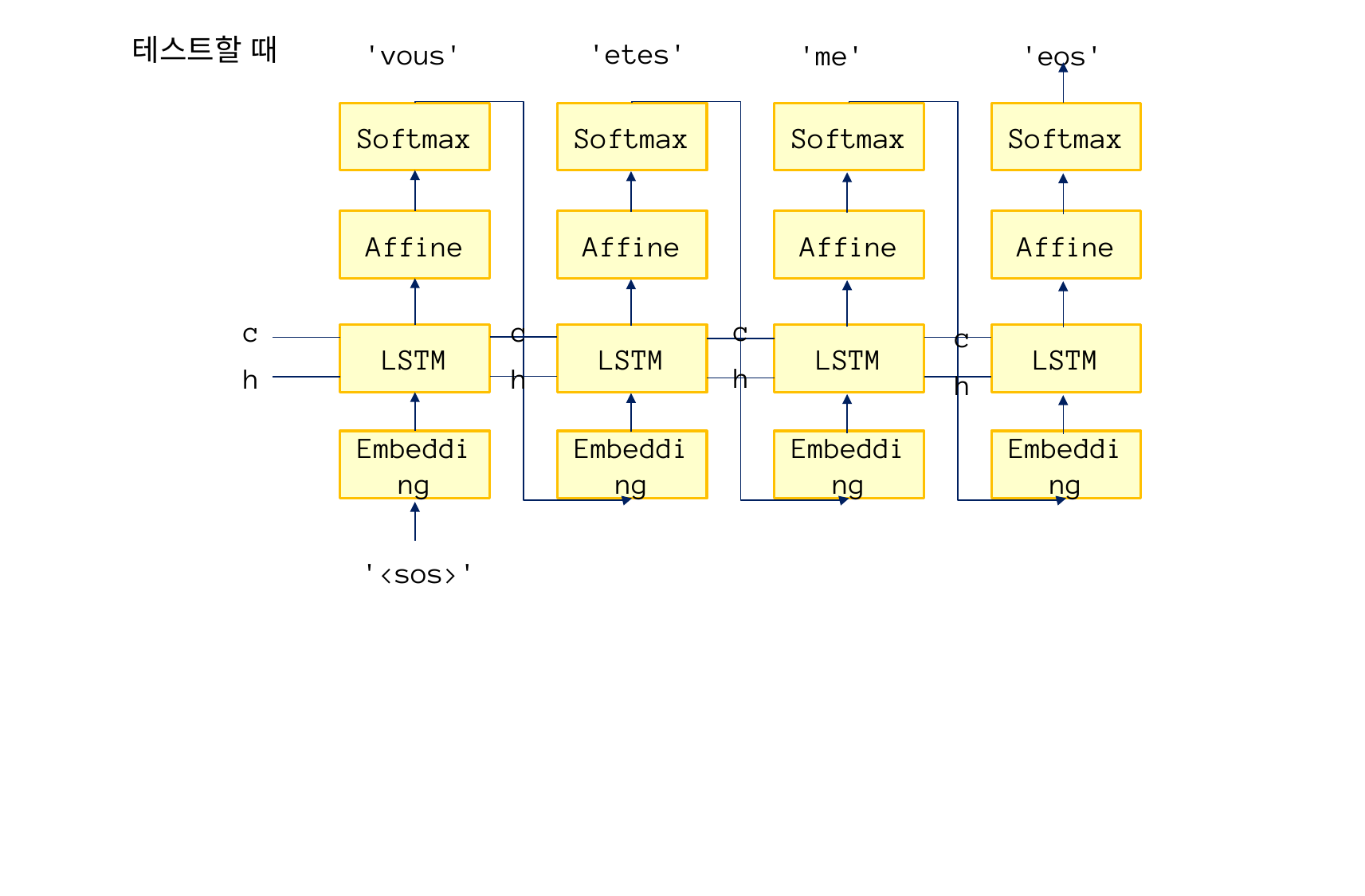

테스트할 때
'etes'
'vous'
'me'
'eos'
Softmax
Softmax
Softmax
Softmax
Affine
Affine
Affine
Affine
c
c
c
c
LSTM
LSTM
LSTM
LSTM
h
h
h
h
Embedding
Embedding
Embedding
Embedding
'<sos>'